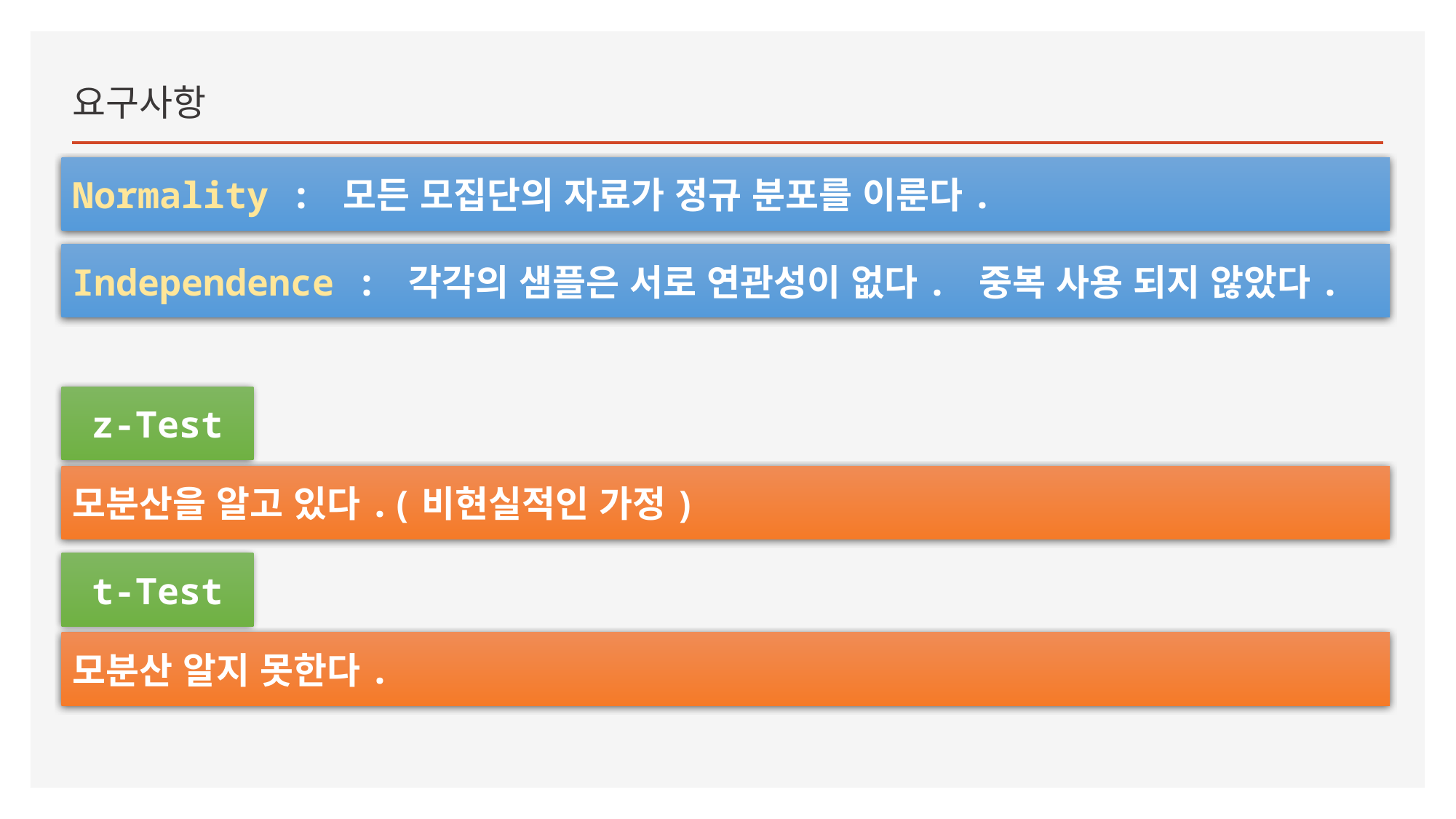

요구사항
Normality : 모든 모집단의 자료가 정규 분포를 이룬다.
Independence : 각각의 샘플은 서로 연관성이 없다. 중복 사용 되지 않았다.
z-Test
모분산을 알고 있다.(비현실적인 가정)
t-Test
모분산 알지 못한다.